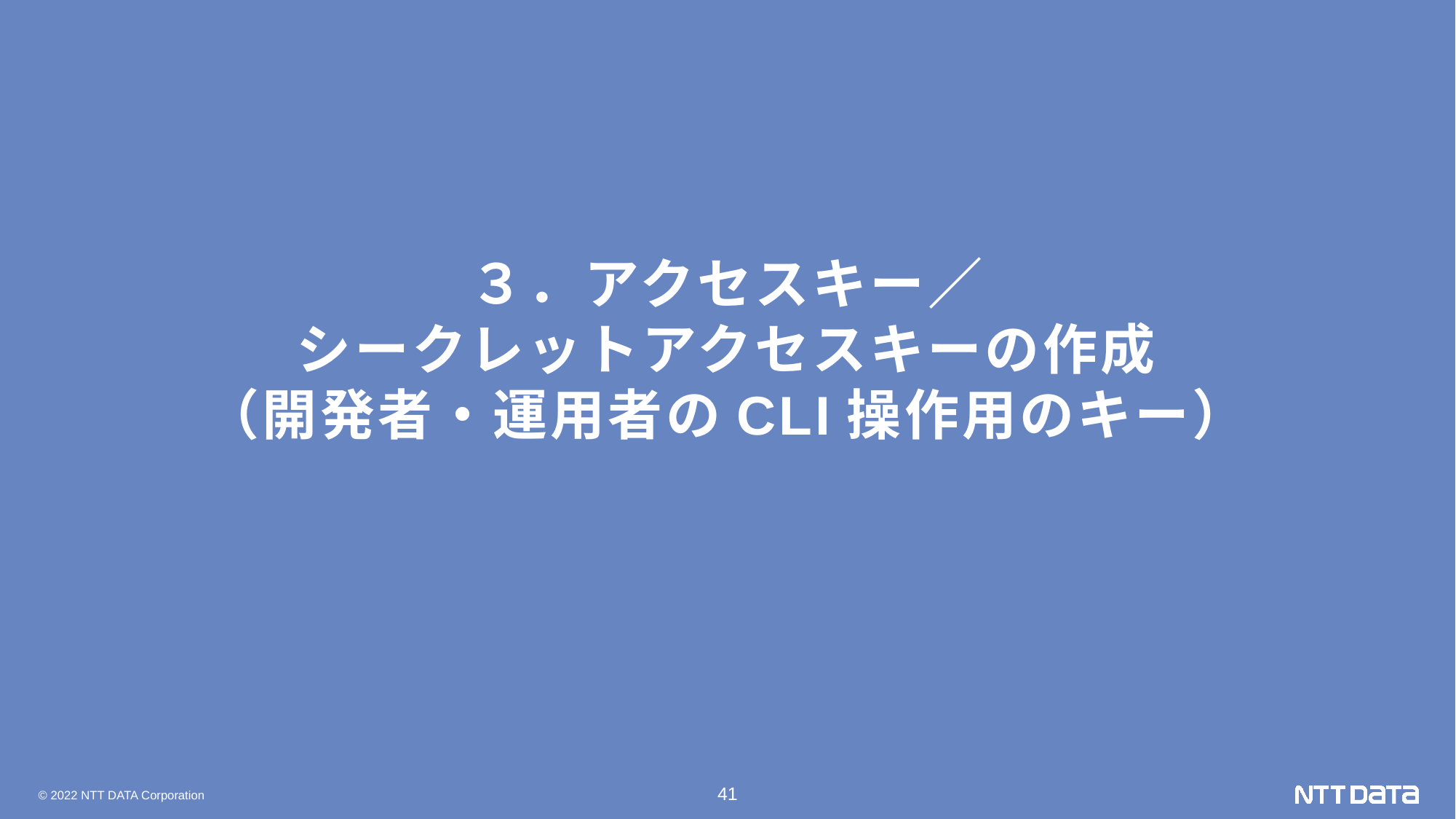

# ３．アクセスキー／ シークレットアクセスキーの作成 （開発者・運用者のCLI操作用のキー）